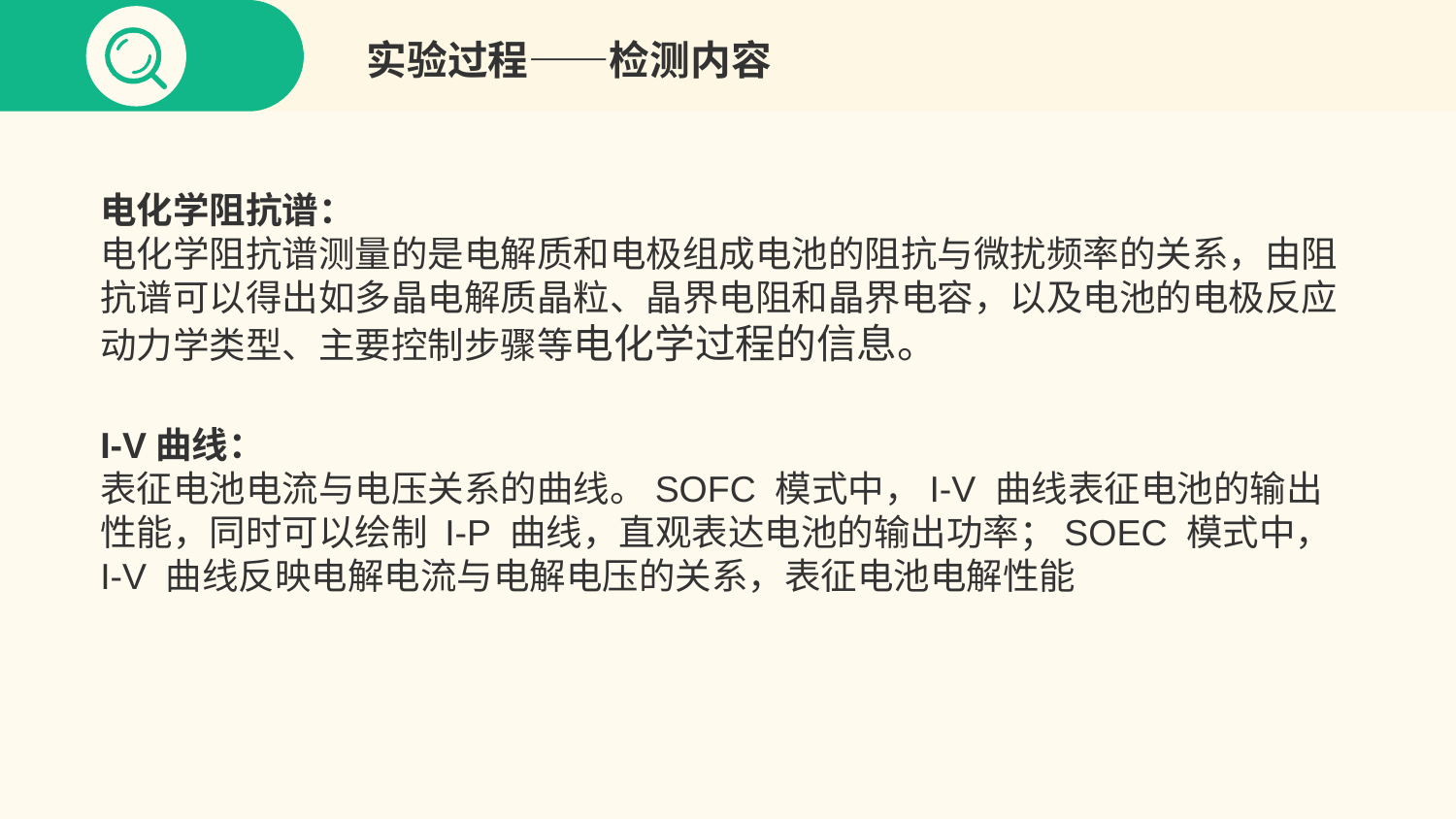

实验过程——检测内容
电化学阻抗谱：
电化学阻抗谱测量的是电解质和电极组成电池的阻抗与微扰频率的关系，由阻抗谱可以得出如多晶电解质晶粒、晶界电阻和晶界电容，以及电池的电极反应动力学类型、主要控制步骤等电化学过程的信息。
I-V曲线：
表征电池电流与电压关系的曲线。SOFC 模式中，I-V 曲线表征电池的输出性能，同时可以绘制 I-P 曲线，直观表达电池的输出功率；SOEC 模式中，I-V 曲线反映电解电流与电解电压的关系，表征电池电解性能